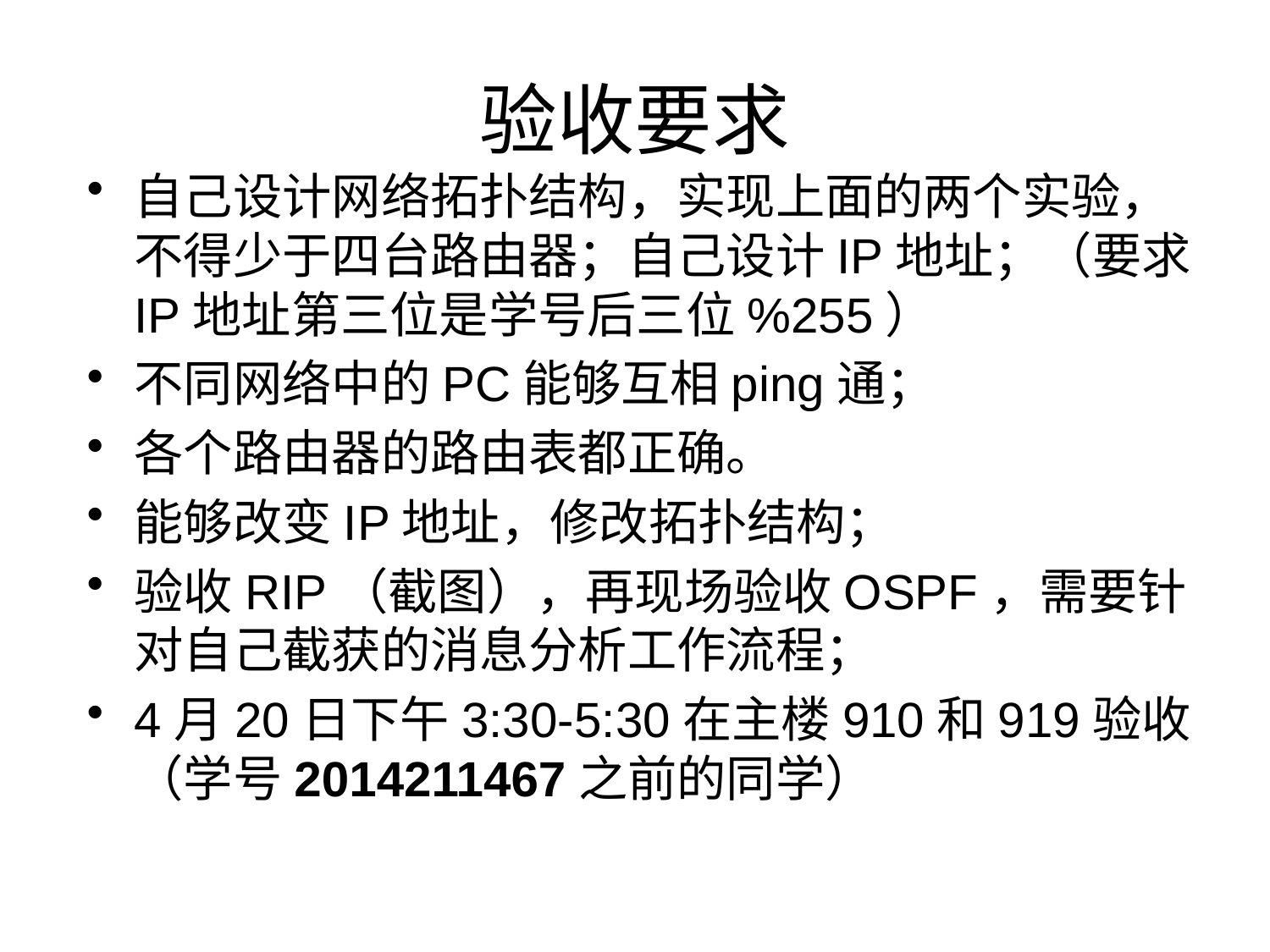

# 验收要求
自己设计网络拓扑结构，实现上面的两个实验，不得少于四台路由器；自己设计IP地址；（要求IP地址第三位是学号后三位%255）
不同网络中的PC能够互相ping通；
各个路由器的路由表都正确。
能够改变IP地址，修改拓扑结构；
验收RIP（截图），再现场验收OSPF，需要针对自己截获的消息分析工作流程；
4月20日下午3:30-5:30在主楼910和919验收（学号2014211467之前的同学）